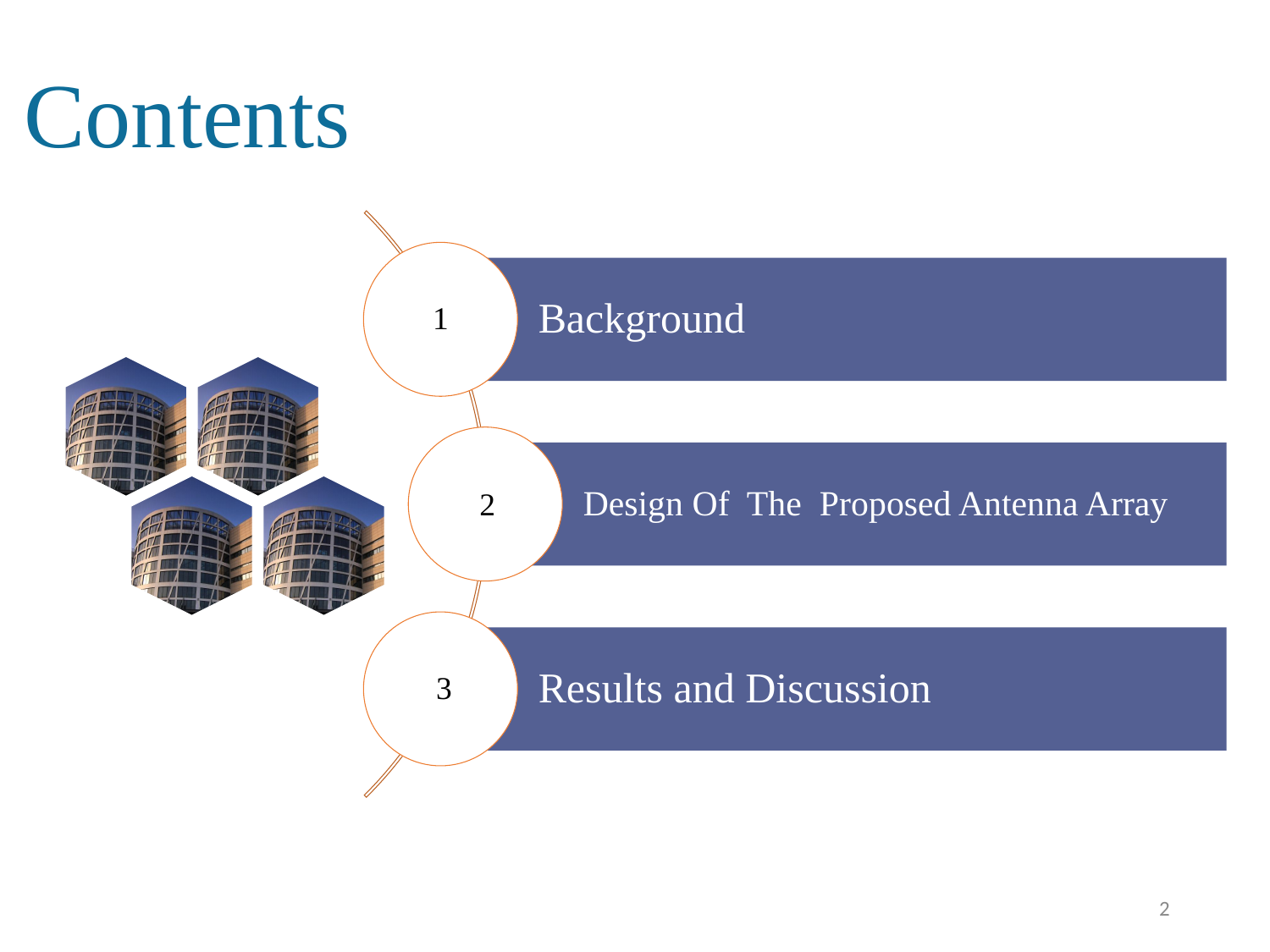

Contents
紧耦合天线阵列研究
可重构透射阵列研究
其他天线
目前已发表论文
博士阶段计划
Background
Design Of  The  Proposed Antenna Array
Results and Discussion
1
1

2
2
3
4
3
5
2